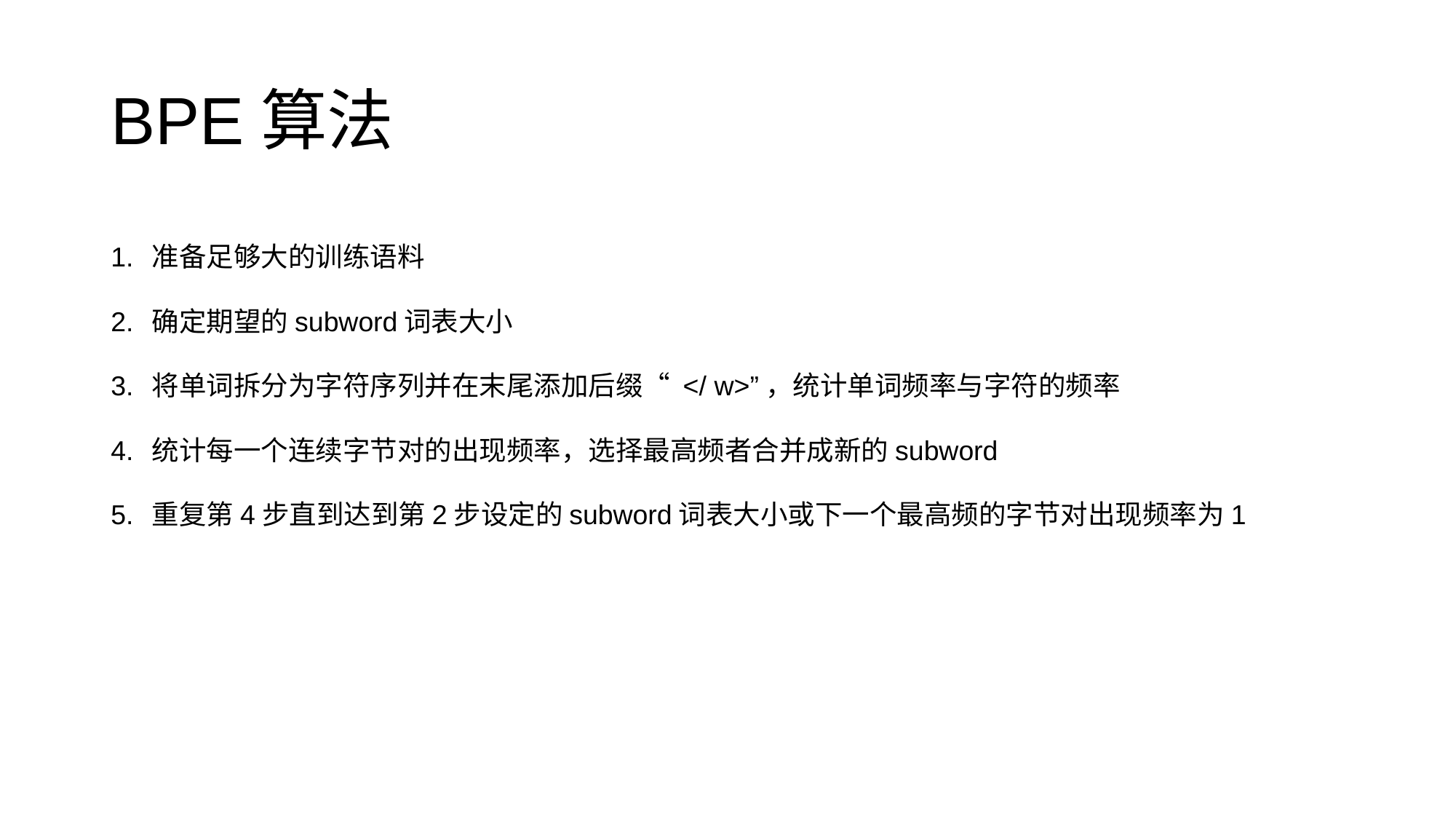

# BPE算法
准备足够大的训练语料
确定期望的subword词表大小
将单词拆分为字符序列并在末尾添加后缀“ </ w>”，统计单词频率与字符的频率
统计每一个连续字节对的出现频率，选择最高频者合并成新的subword
重复第4步直到达到第2步设定的subword词表大小或下一个最高频的字节对出现频率为1